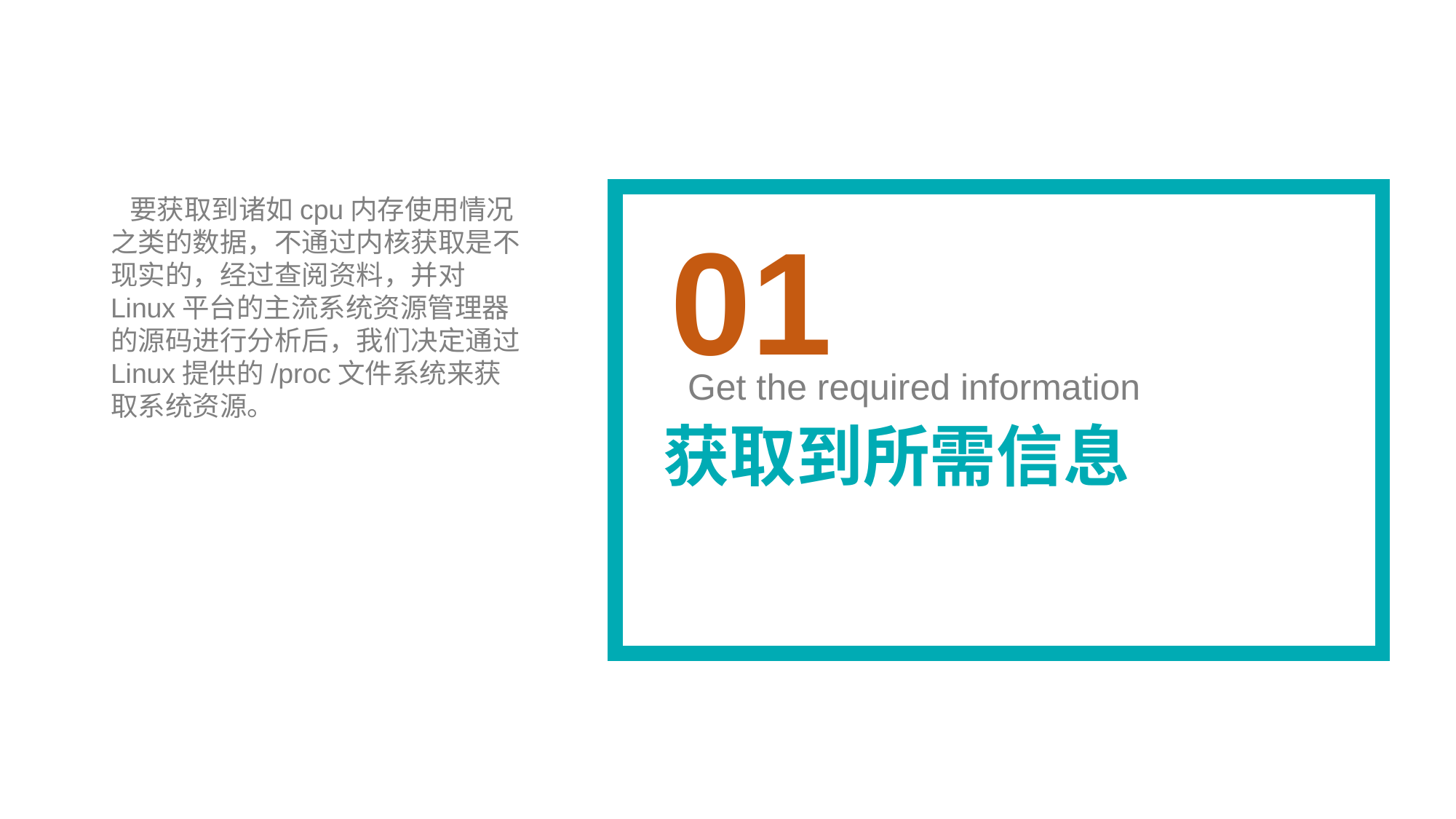

要获取到诸如cpu内存使用情况之类的数据，不通过内核获取是不现实的，经过查阅资料，并对Linux平台的主流系统资源管理器的源码进行分析后，我们决定通过Linux提供的/proc文件系统来获取系统资源。

01
Get the required information
获取到所需信息